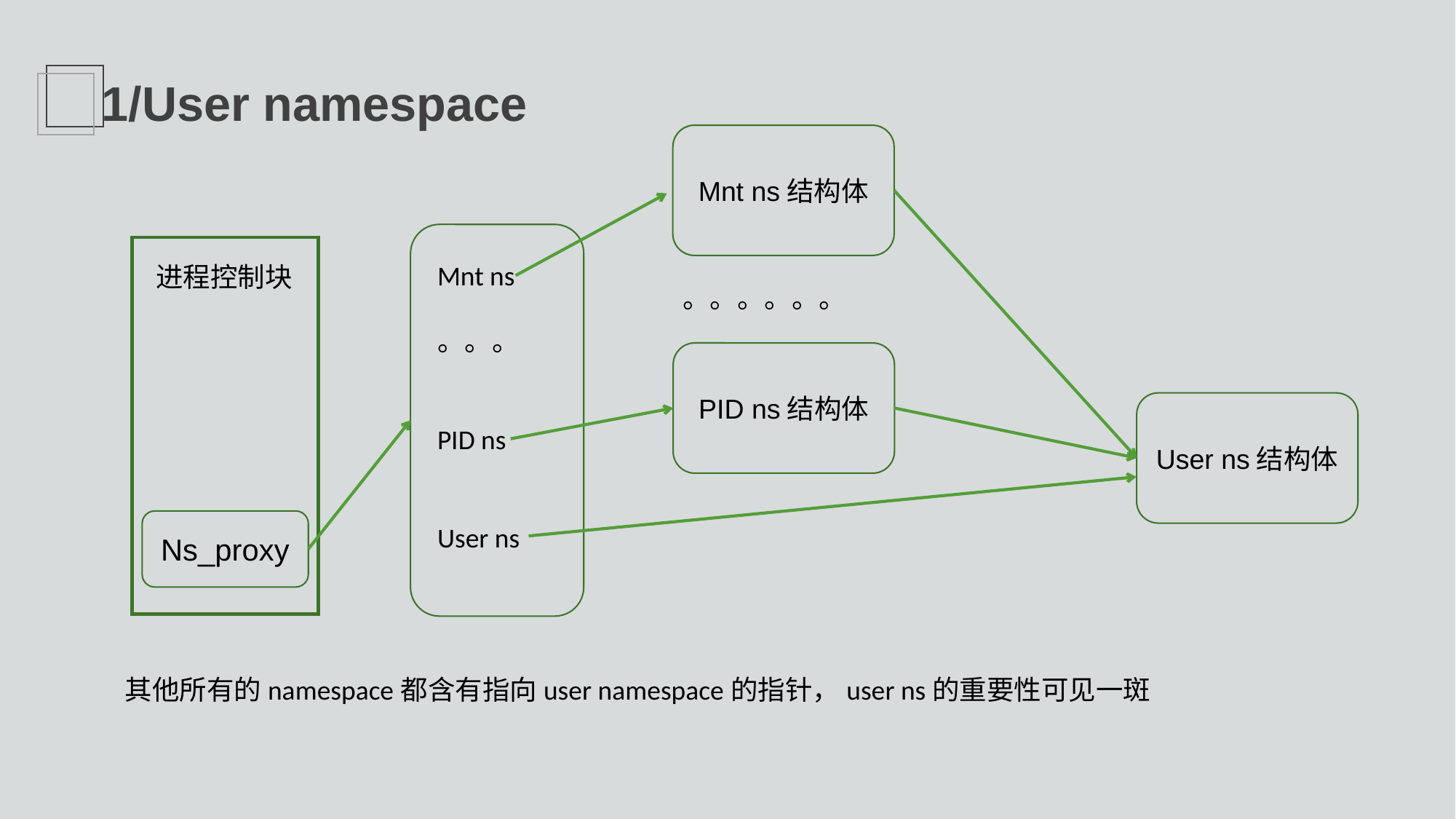

1/User namespace
Mnt ns结构体

Mnt ns

。。。

PID ns

User ns
进程控制块
。。。。。。
PID ns结构体
User ns结构体
Ns_proxy
其他所有的namespace都含有指向user namespace的指针，user ns的重要性可见一斑